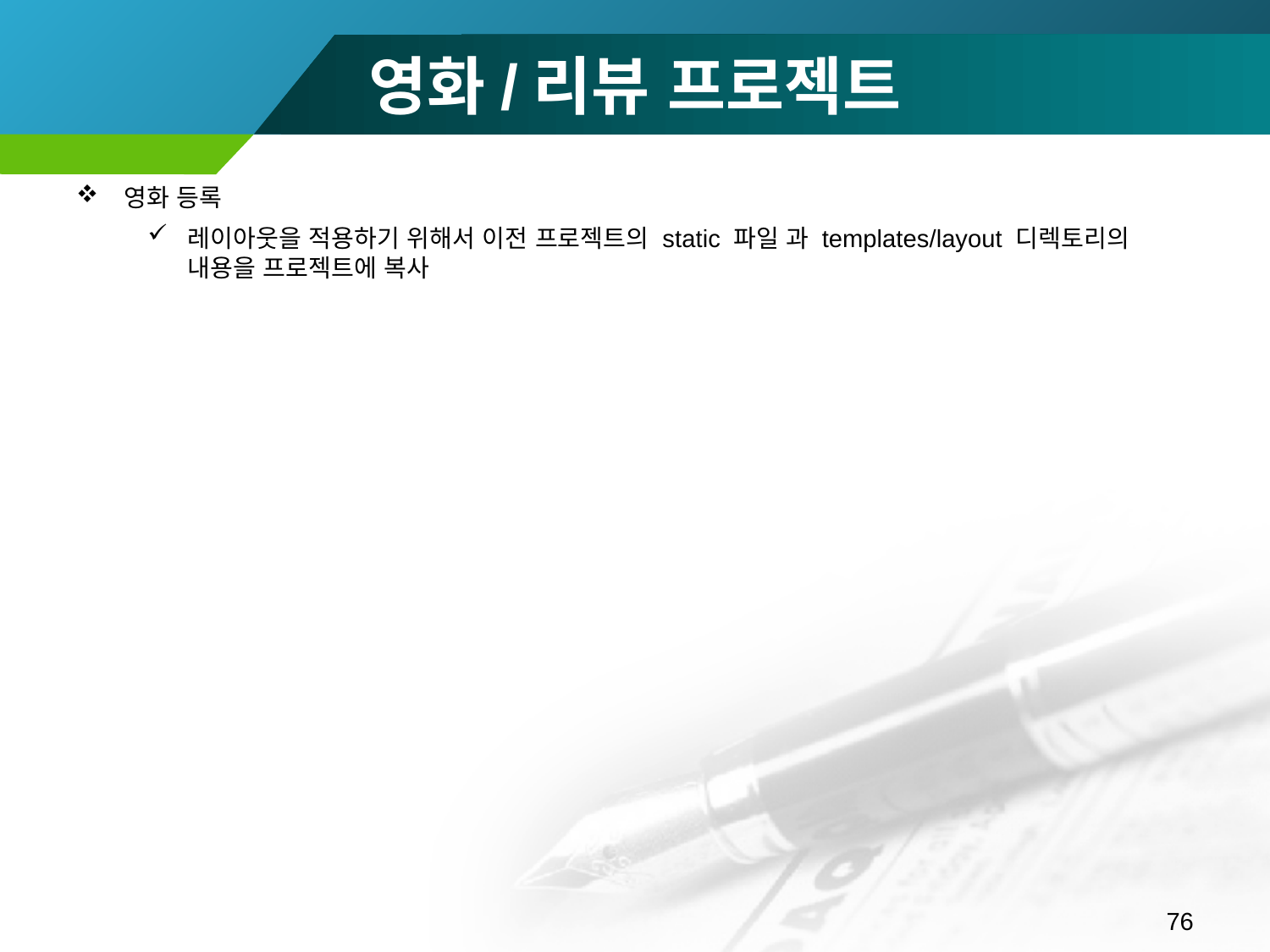

# 영화/리뷰 프로젝트
영화 등록
레이아웃을 적용하기 위해서 이전 프로젝트의 static 파일 과 templates/layout 디렉토리의 내용을 프로젝트에 복사

76